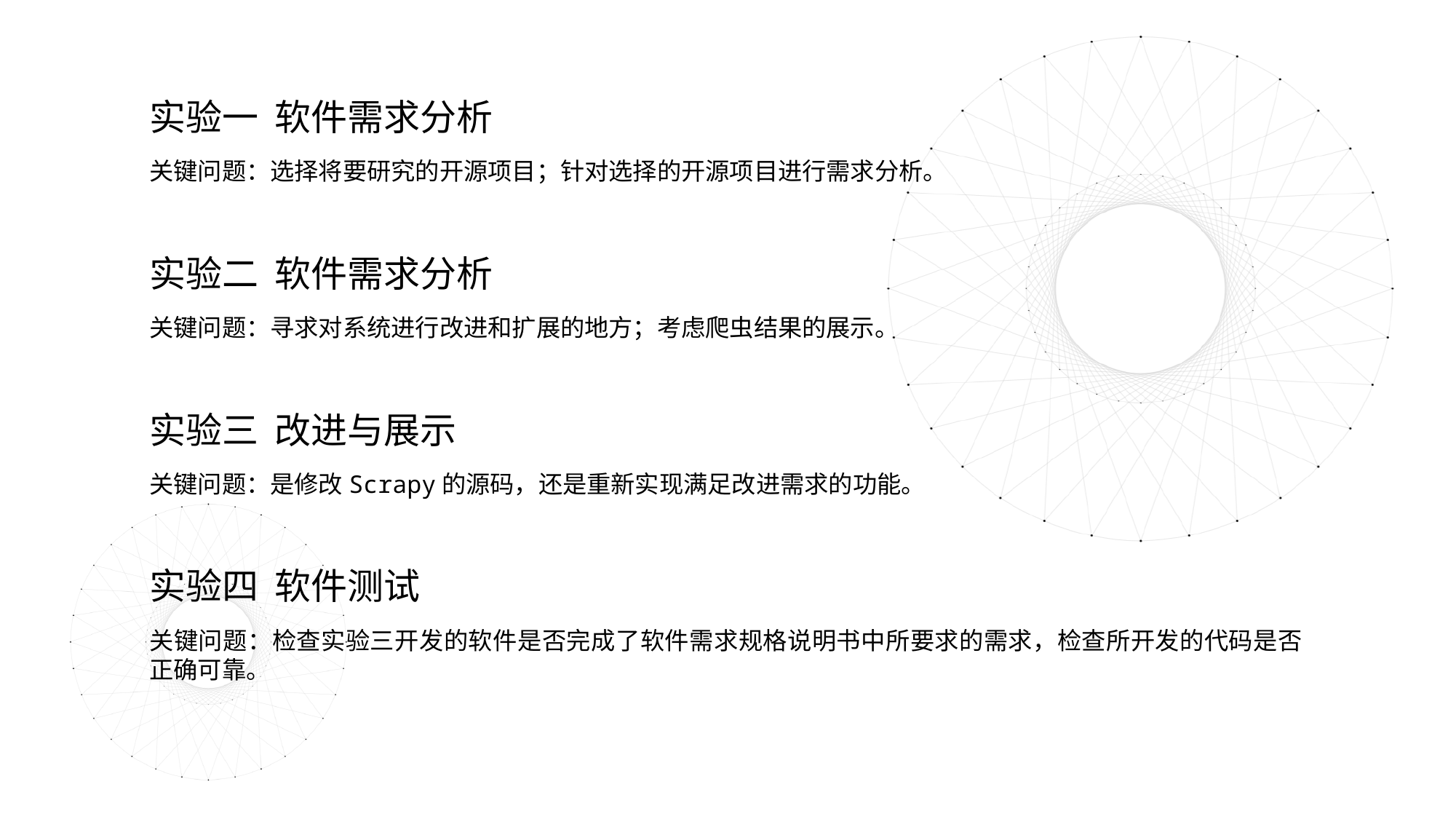

实验一  软件需求分析
关键问题：选择将要研究的开源项目；针对选择的开源项目进行需求分析。

实验二  软件需求分析
关键问题：寻求对系统进行改进和扩展的地方；考虑爬虫结果的展示。

实验三  改进与展示
关键问题：是修改Scrapy的源码，还是重新实现满足改进需求的功能。

实验四  软件测试
关键问题：检查实验三开发的软件是否完成了软件需求规格说明书中所要求的需求，检查所开发的代码是否正确可靠。